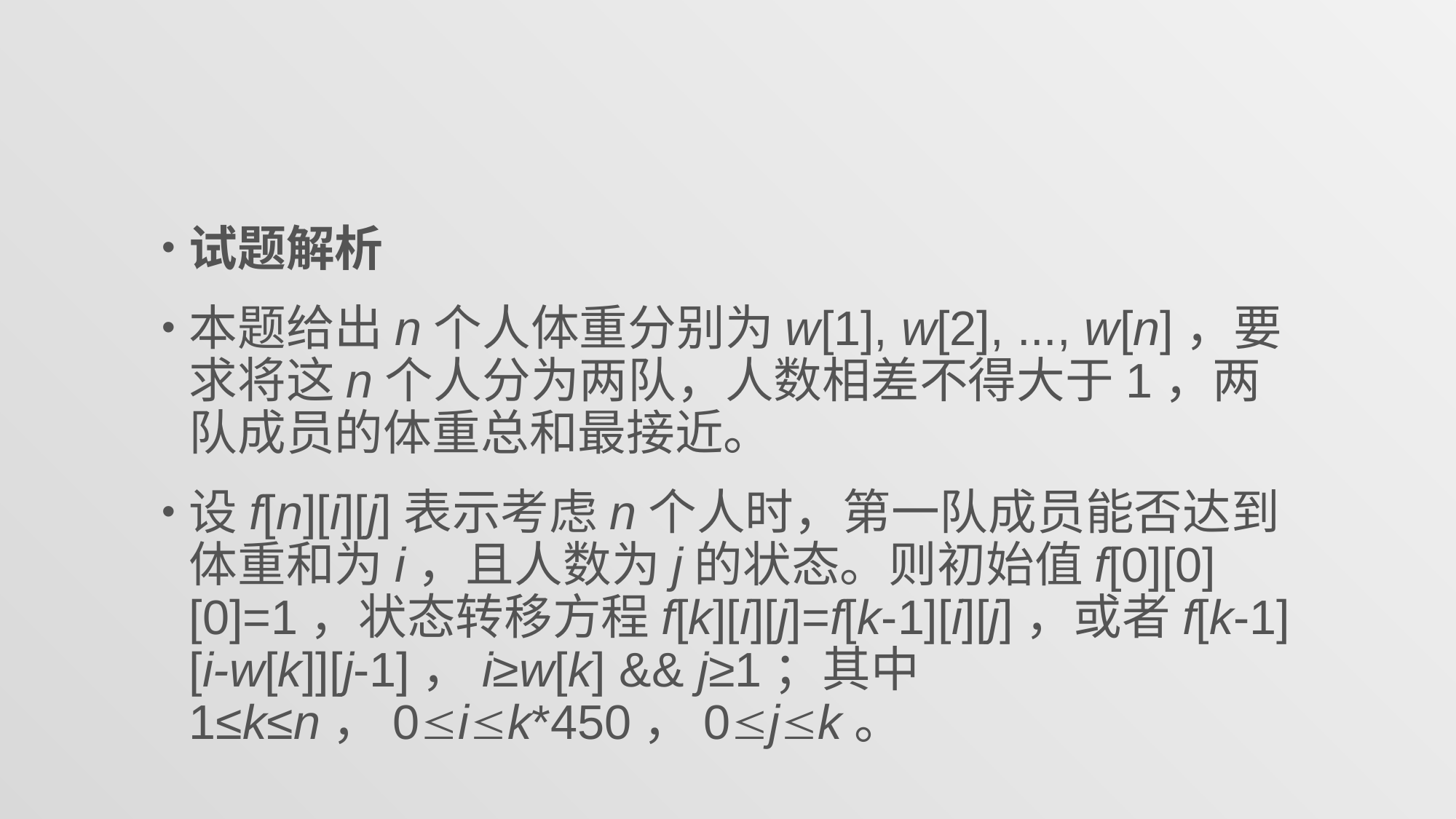

#
试题解析
本题给出n个人体重分别为w[1], w[2], ..., w[n]，要求将这n个人分为两队，人数相差不得大于1，两队成员的体重总和最接近。
设f[n][i][j]表示考虑n个人时，第一队成员能否达到体重和为i，且人数为j的状态。则初始值f[0][0][0]=1，状态转移方程f[k][i][j]=f[k-1][i][j]，或者f[k-1][i-w[k]][j-1]，i≥w[k] && j≥1；其中1≤k≤n，0≤i≤k*450，0≤j≤k。